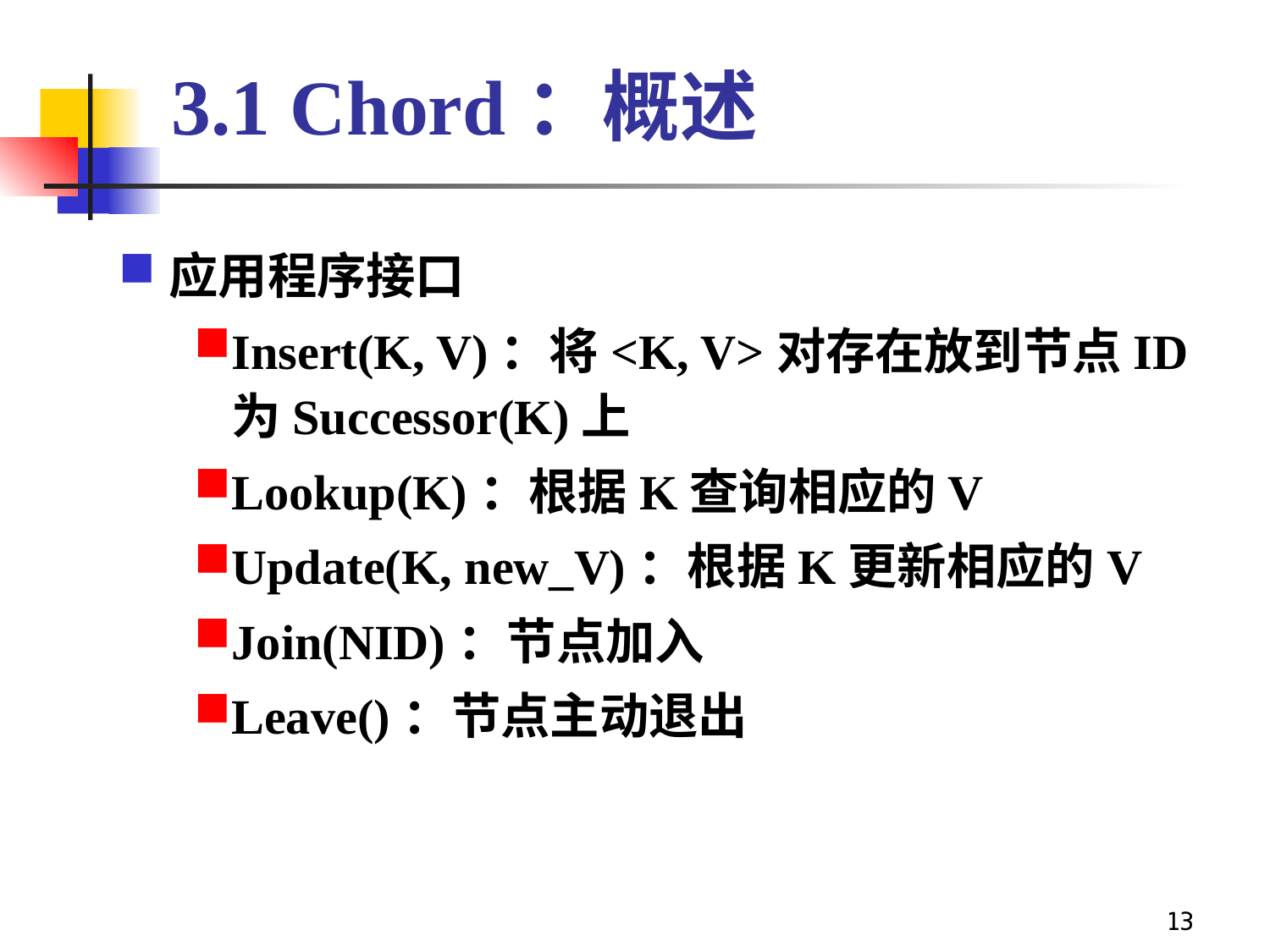

# 3.1 Chord：概述
应用程序接口
Insert(K, V)：将<K, V>对存在放到节点ID为Successor(K)上
Lookup(K)：根据K查询相应的V
Update(K, new_V)：根据K更新相应的V
Join(NID)：节点加入
Leave()：节点主动退出
13